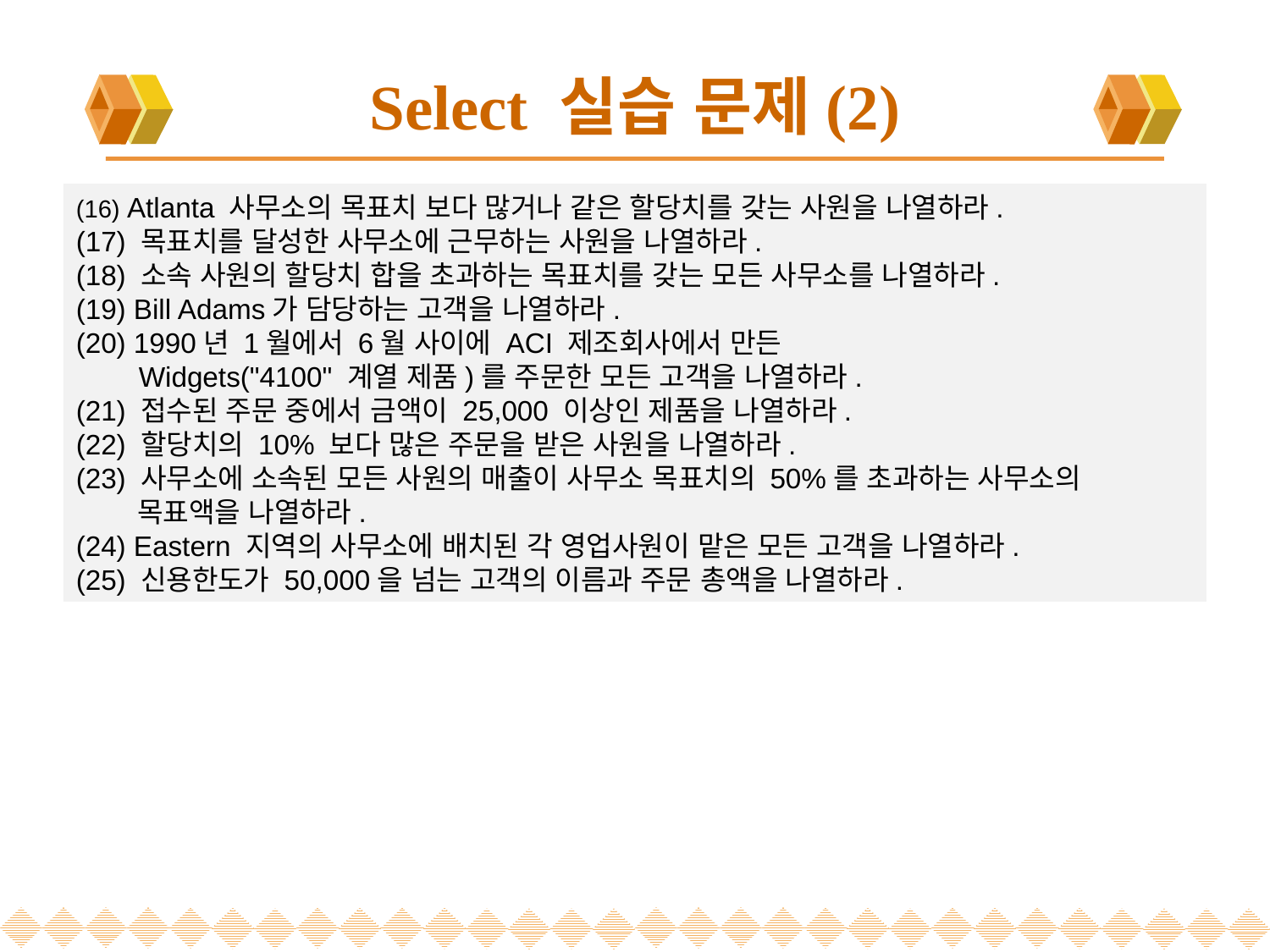

# Select 실습 문제(2)
(16) Atlanta 사무소의 목표치 보다 많거나 같은 할당치를 갖는 사원을 나열하라.
(17) 목표치를 달성한 사무소에 근무하는 사원을 나열하라.
(18) 소속 사원의 할당치 합을 초과하는 목표치를 갖는 모든 사무소를 나열하라.
(19) Bill Adams가 담당하는 고객을 나열하라.
(20) 1990년 1월에서 6월 사이에 ACI 제조회사에서 만든
        Widgets("4100" 계열 제품)를 주문한 모든 고객을 나열하라.
(21) 접수된 주문 중에서 금액이 25,000 이상인 제품을 나열하라.
(22) 할당치의 10% 보다 많은 주문을 받은 사원을 나열하라.
(23) 사무소에 소속된 모든 사원의 매출이 사무소 목표치의 50%를 초과하는 사무소의
       목표액을 나열하라.
(24) Eastern 지역의 사무소에 배치된 각 영업사원이 맡은 모든 고객을 나열하라.
(25) 신용한도가 50,000을 넘는 고객의 이름과 주문 총액을 나열하라.